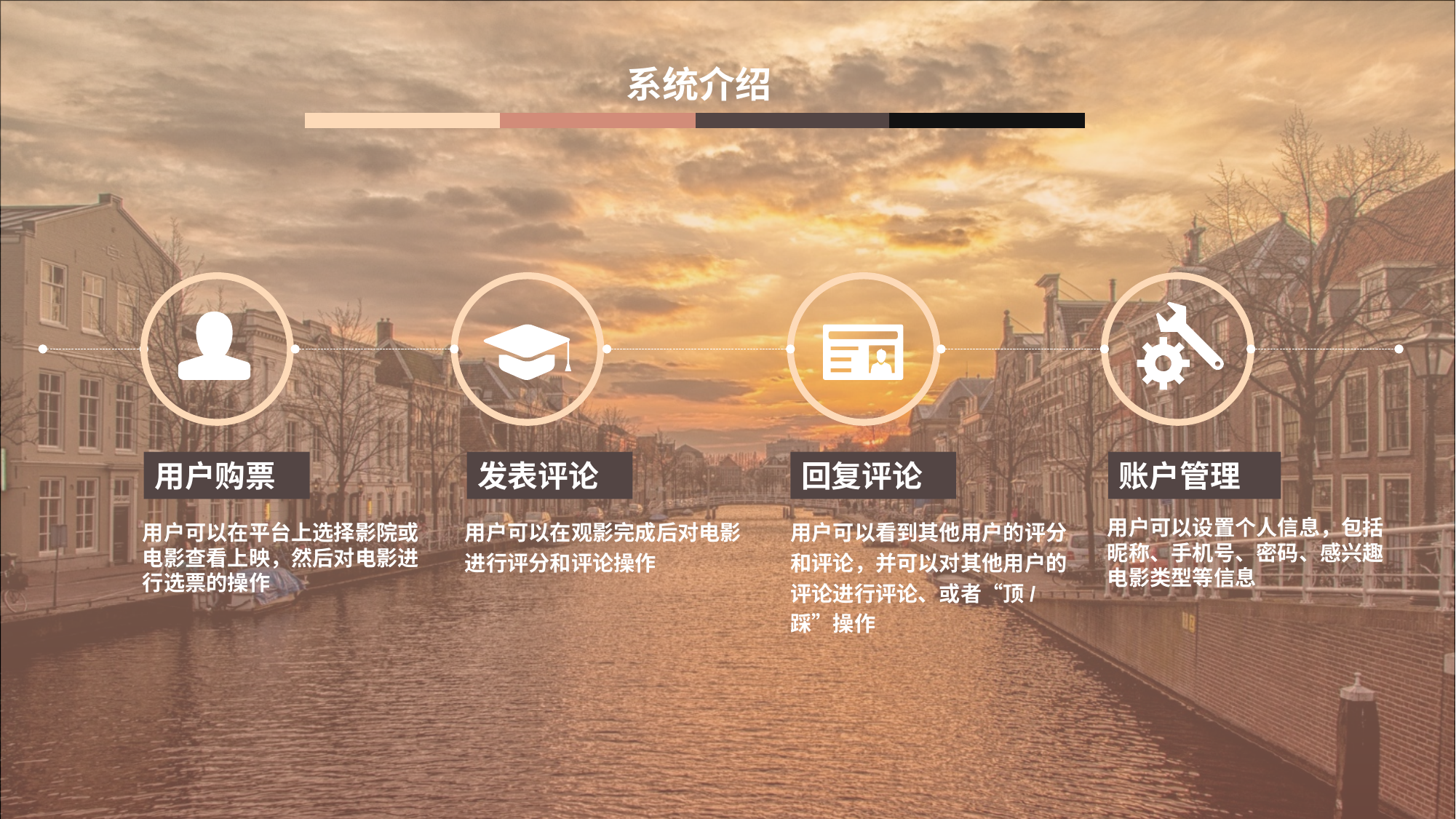

系统介绍

用户购票
发表评论
回复评论
账户管理
用户可以在观影完成后对电影进行评分和评论操作
用户可以看到其他用户的评分和评论，并可以对其他用户的评论进行评论、或者“顶/踩”操作
用户可以设置个⼈信息，包括昵称、手机号、密码、感兴趣电影类型等信息
用户可以在平台上选择影院或电影查看上映，然后对电影进行选票的操作